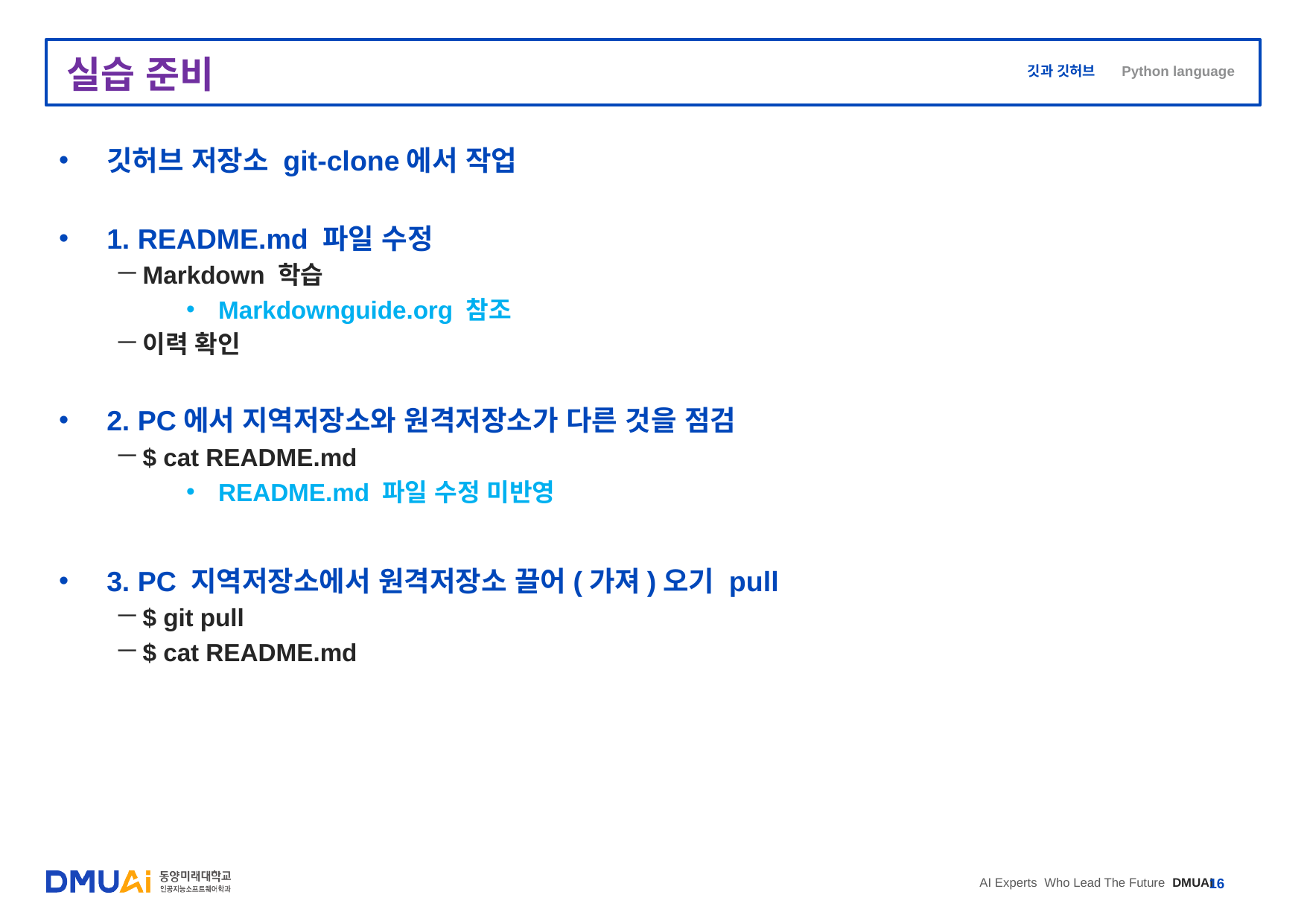

# 실습 준비
깃허브 저장소 git-clone에서 작업

1. README.md 파일 수정
Markdown 학습
Markdownguide.org 참조
이력 확인

2. PC에서 지역저장소와 원격저장소가 다른 것을 점검
$ cat README.md
README.md 파일 수정 미반영

3. PC 지역저장소에서 원격저장소 끌어(가져)오기 pull
$ git pull
$ cat README.md